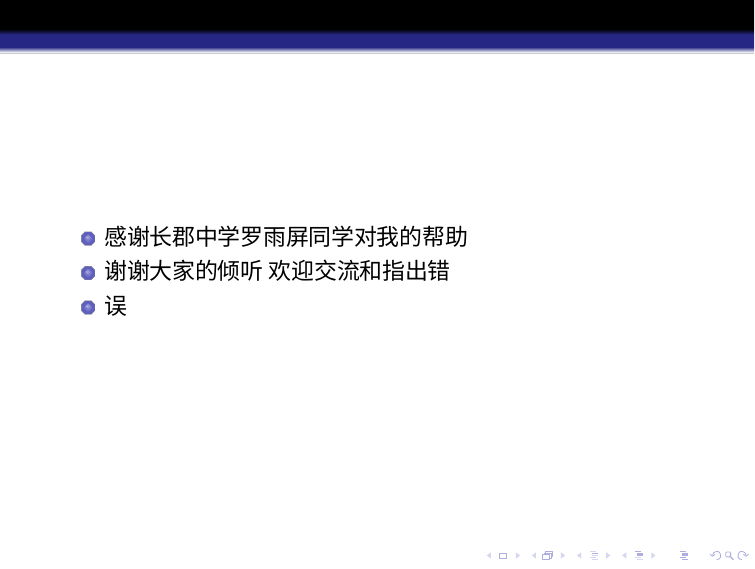

感谢长郡中学罗雨屏同学对我的帮助 谢谢大家的倾听 欢迎交流和指出错误